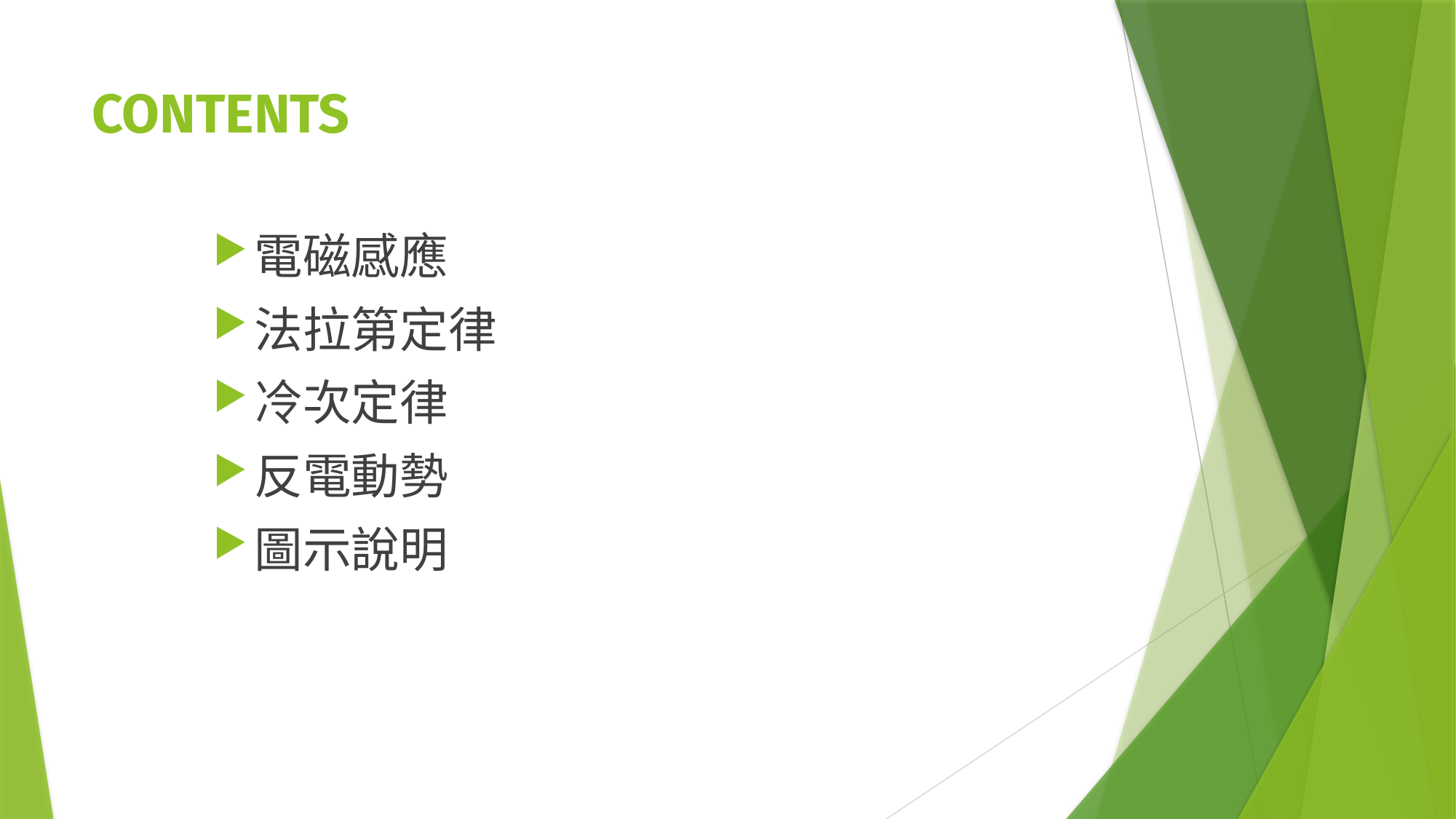

# CONTENTS
電磁感應
法拉第定律
冷次定律
反電動勢
圖示說明